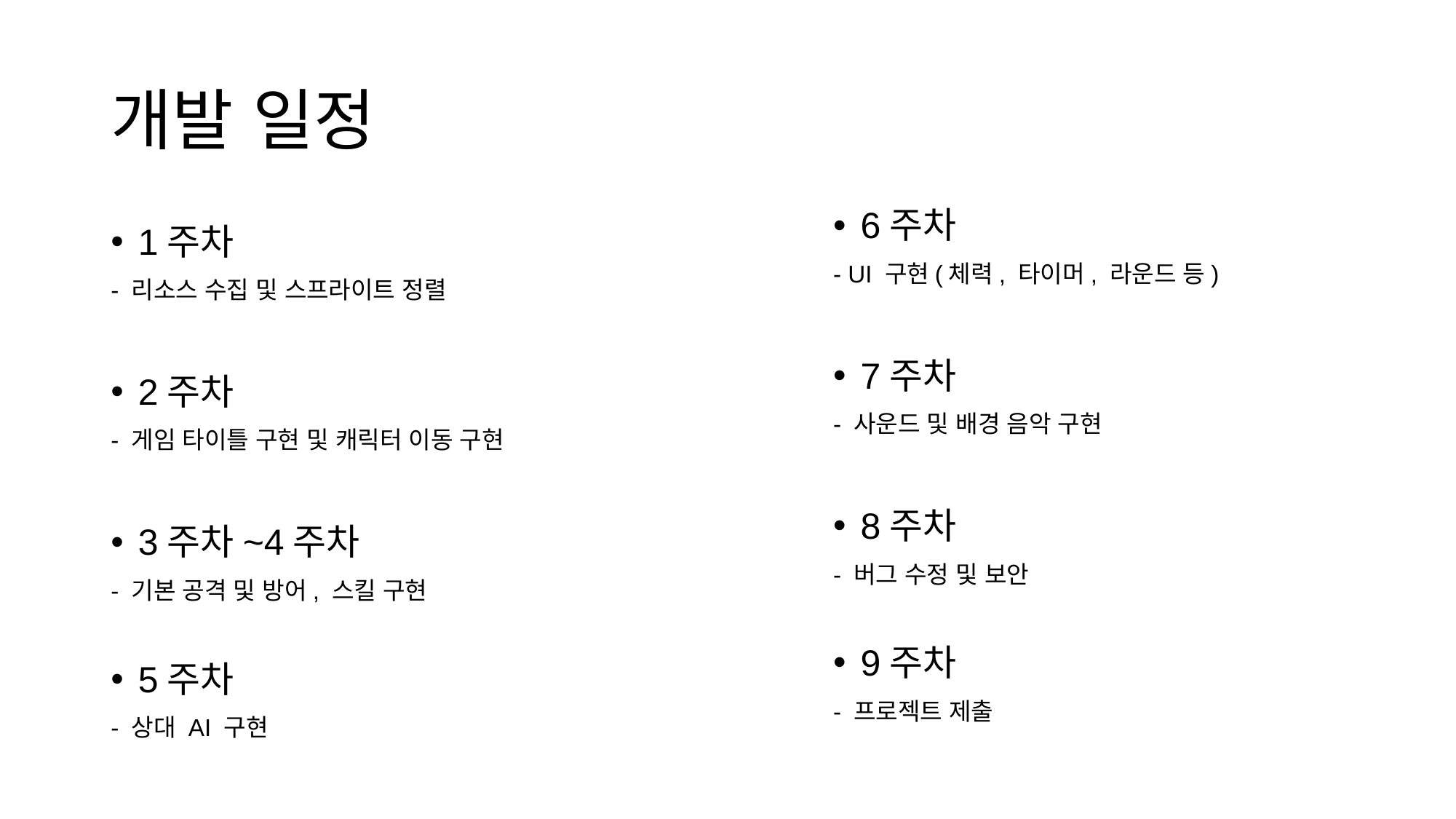

# 개발 일정
6주차
- UI 구현(체력, 타이머, 라운드 등)

7주차
- 사운드 및 배경 음악 구현

8주차
- 버그 수정 및 보안

9주차
- 프로젝트 제출

1주차
- 리소스 수집 및 스프라이트 정렬

2주차
- 게임 타이틀 구현 및 캐릭터 이동 구현

3주차~4주차
- 기본 공격 및 방어, 스킬 구현

5주차
- 상대 AI 구현